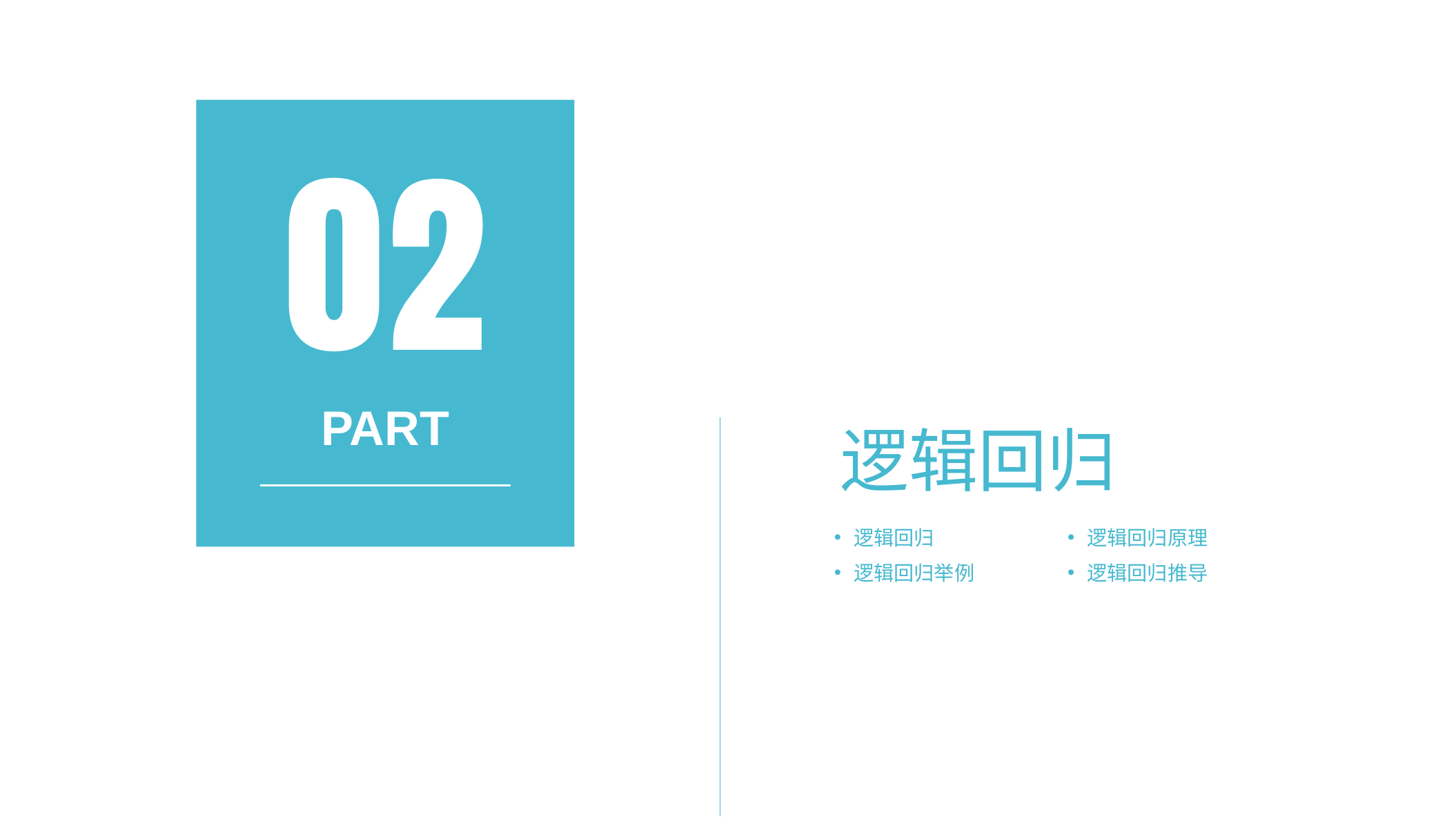

02
PART
逻辑回归
逻辑回归
逻辑回归原理
逻辑回归举例
逻辑回归推导